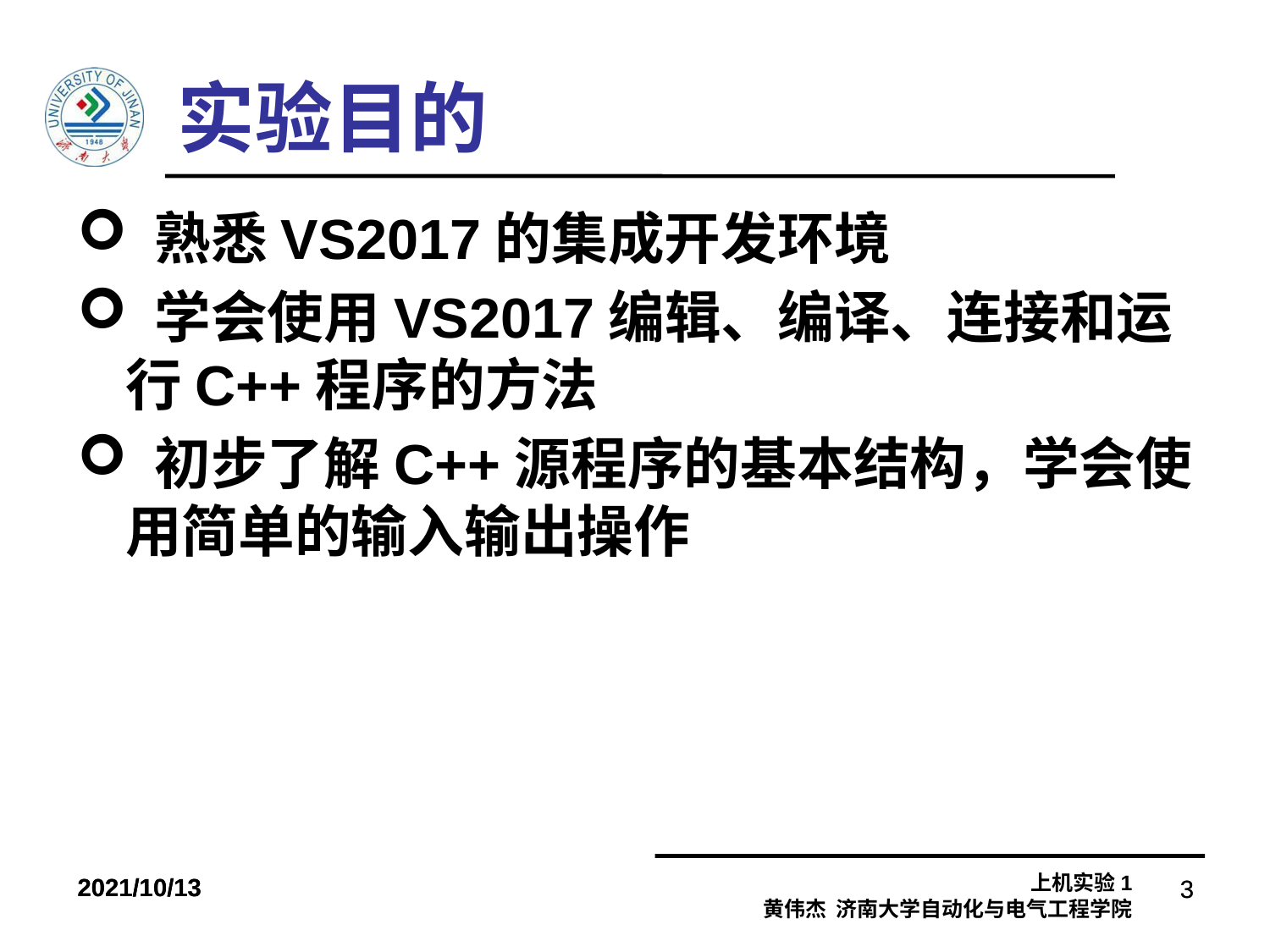

实验目的
 熟悉VS2017的集成开发环境
 学会使用VS2017编辑、编译、连接和运行C++程序的方法
 初步了解C++源程序的基本结构，学会使用简单的输入输出操作
2021/10/13
2021/10/13
3
3